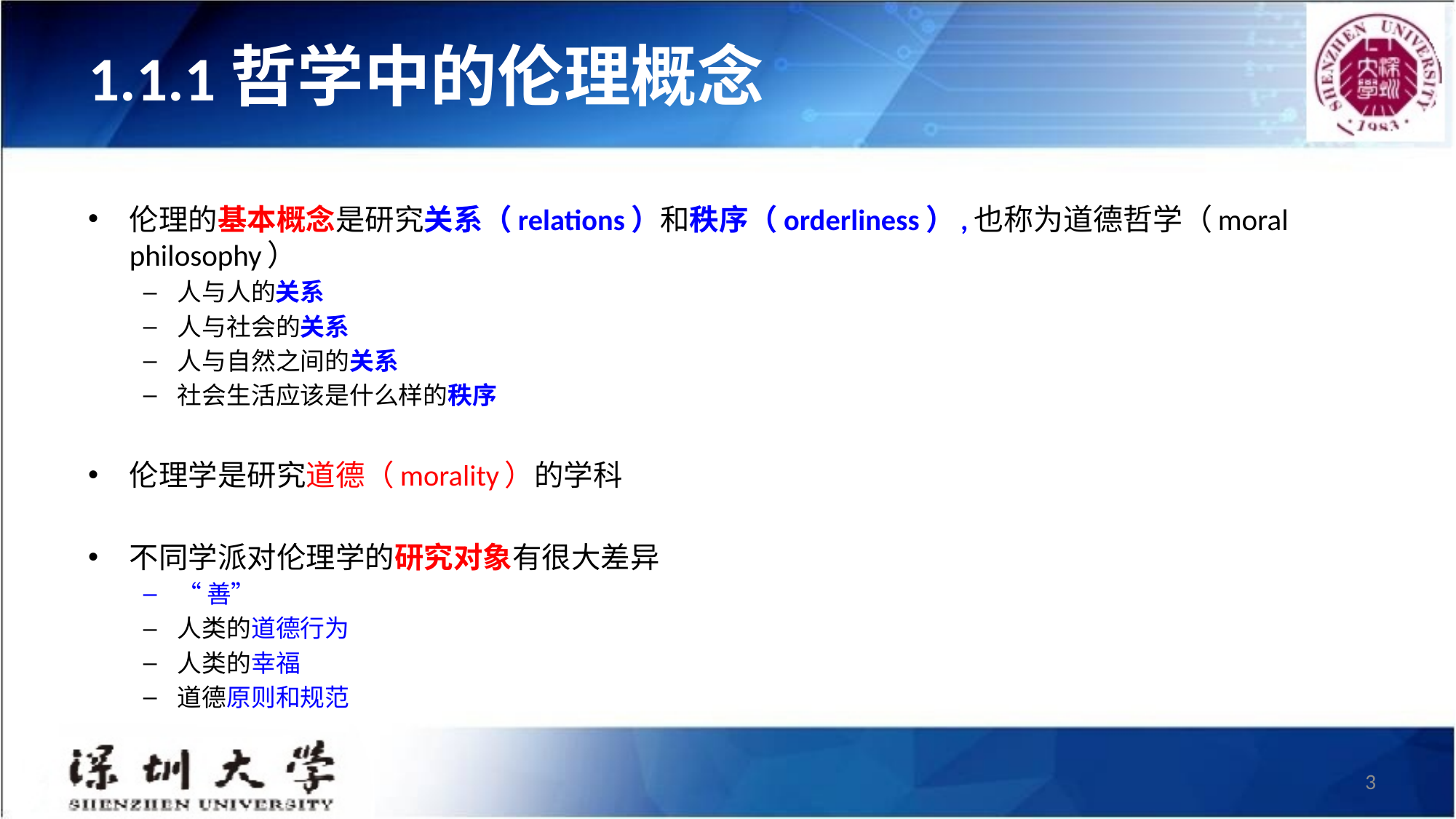

# 1.1.1哲学中的伦理概念

伦理的基本概念是研究关系（relations）和秩序（orderliness）,也称为道德哲学（moral philosophy）
人与人的关系
人与社会的关系
人与自然之间的关系
社会生活应该是什么样的秩序

伦理学是研究道德（morality）的学科

不同学派对伦理学的研究对象有很大差异
“善”
人类的道德行为
人类的幸福
道德原则和规范

3